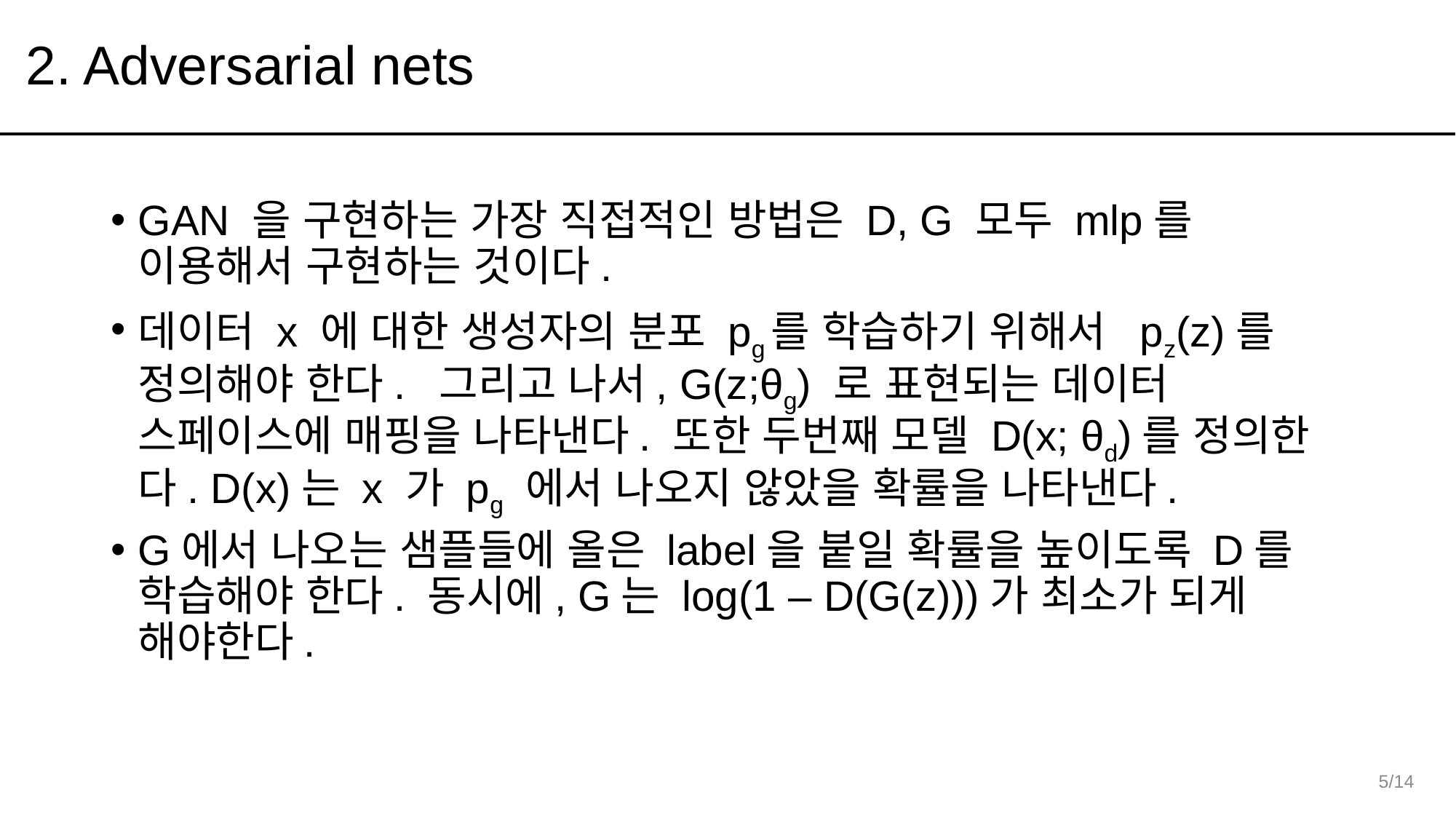

# 2. Adversarial nets
GAN 을 구현하는 가장 직접적인 방법은 D, G 모두 mlp를 이용해서 구현하는 것이다.
데이터 x 에 대한 생성자의 분포 pg를 학습하기 위해서  pz(z)를 정의해야 한다.  그리고 나서, G(z;θg) 로 표현되는 데이터 스페이스에 매핑을 나타낸다. 또한 두번째 모델 D(x; θd)를 정의한다. D(x)는 x 가 pg 에서 나오지 않았을 확률을 나타낸다.
G에서 나오는 샘플들에 올은 label을 붙일 확률을 높이도록 D를 학습해야 한다. 동시에, G는 log(1 – D(G(z)))가 최소가 되게 해야한다.
5/14